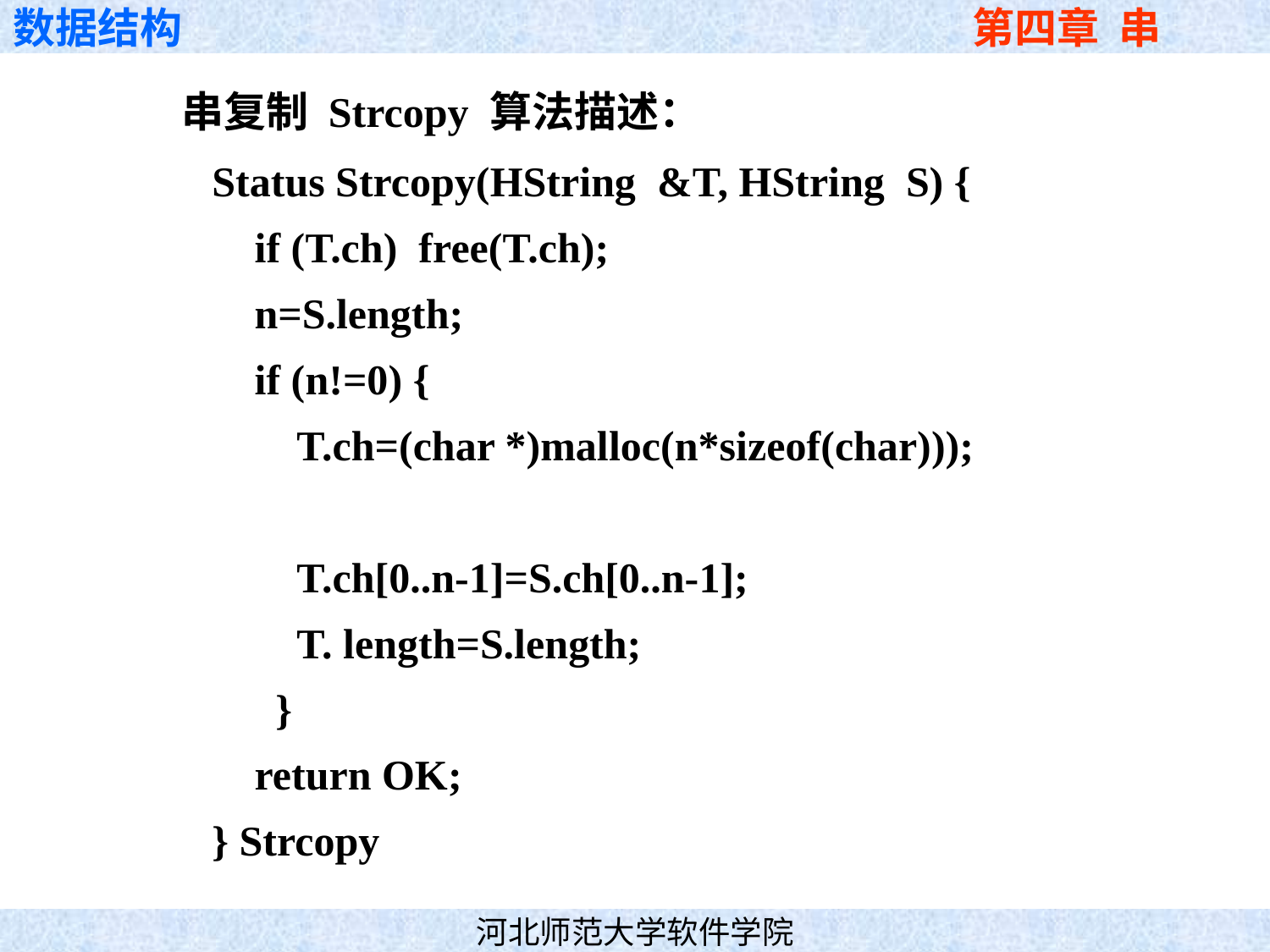

串复制 Strcopy 算法描述：
Status Strcopy(HString  &T, HString  S) {
    if (T.ch)  free(T.ch);
    n=S.length;
    if (n!=0) {
        T.ch=(char *)malloc(n*sizeof(char)));
        T.ch[0..n-1]=S.ch[0..n-1];
        T. length=S.length;
      }
    return OK;
} Strcopy